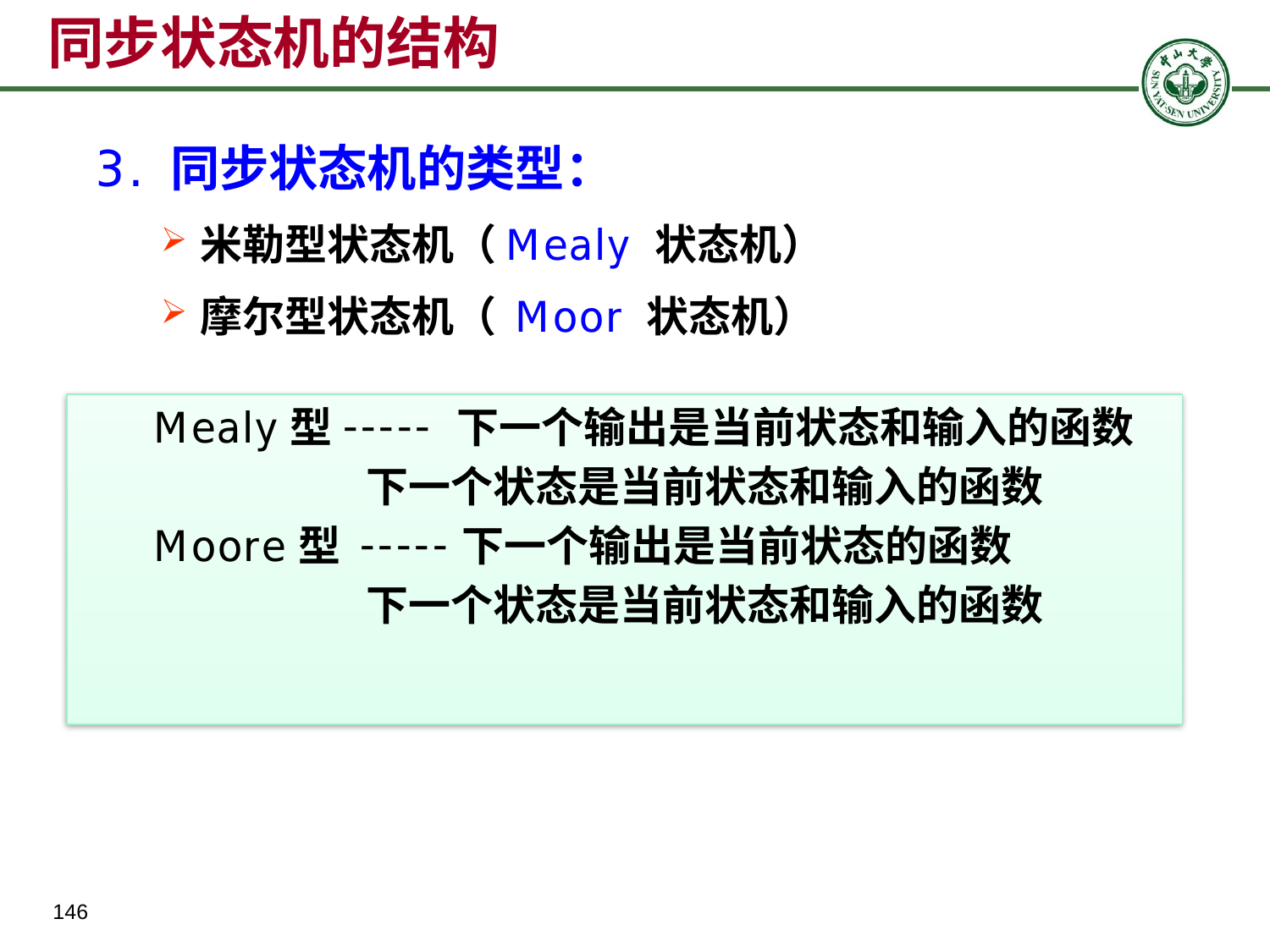

# 同步状态机的结构
3. 同步状态机的类型：
米勒型状态机（Mealy 状态机）
摩尔型状态机（ Moor 状态机）
      Mealy型----- 下一个输出是当前状态和输入的函数
                             下一个状态是当前状态和输入的函数
      Moore型 -----下一个输出是当前状态的函数
                             下一个状态是当前状态和输入的函数